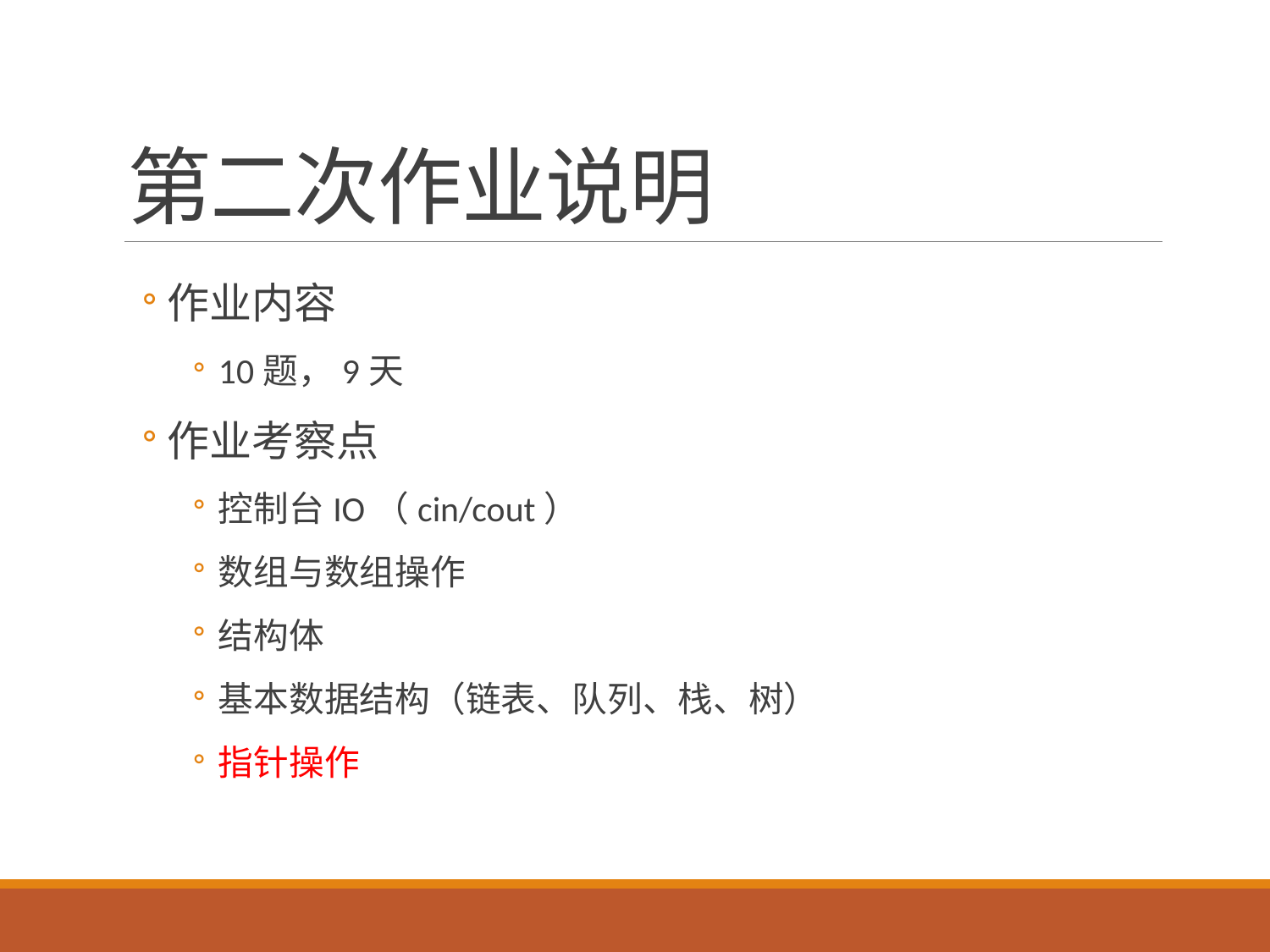

# 第二次作业说明
作业内容
10题，9天
作业考察点
控制台IO（cin/cout）
数组与数组操作
结构体
基本数据结构（链表、队列、栈、树）
指针操作